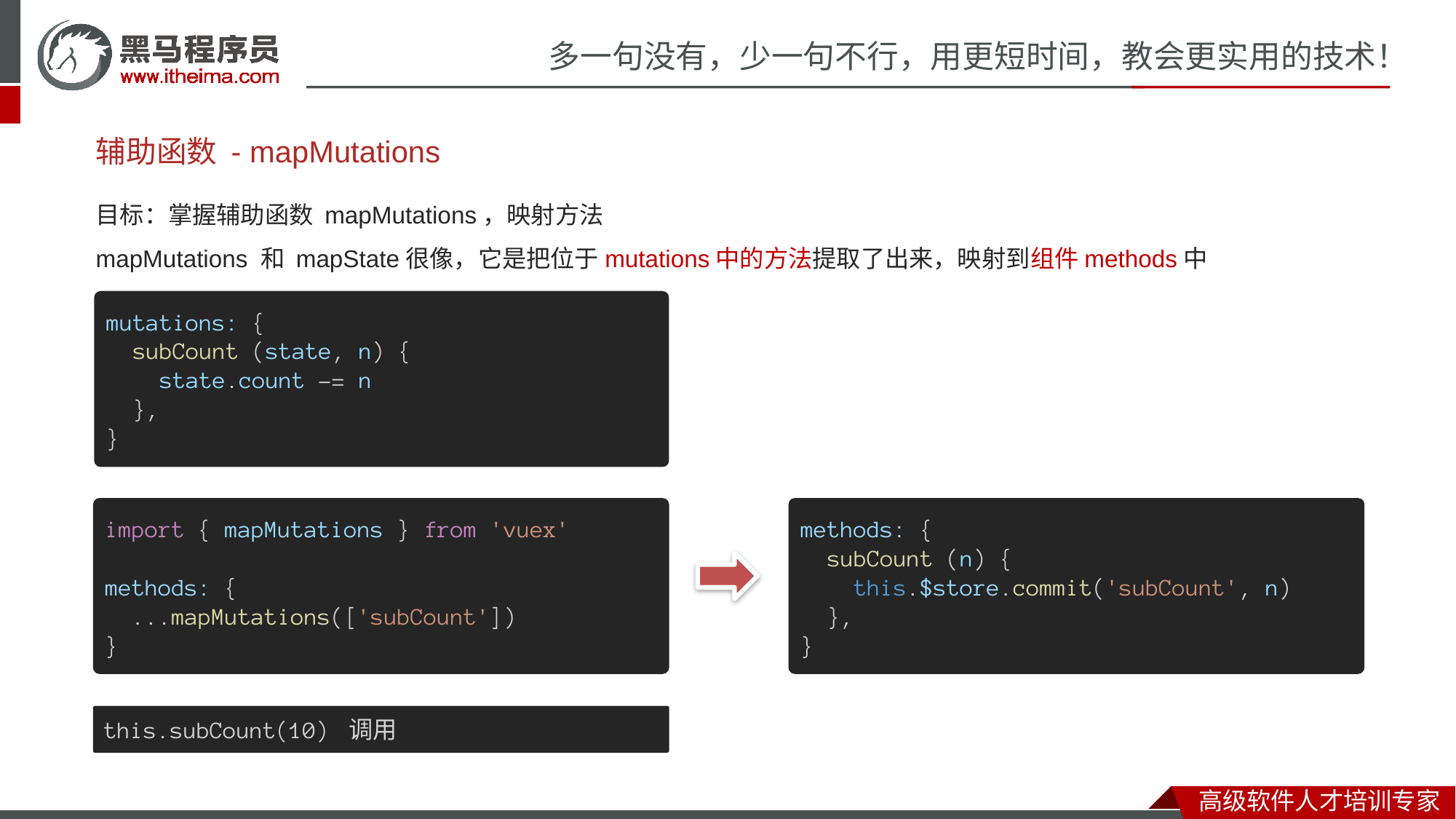

# 辅助函数 - mapMutations
目标：掌握辅助函数 mapMutations，映射方法
mapMutations 和 mapState很像，它是把位于mutations中的方法提取了出来，映射到组件methods中
mutations: {
  subCount (state, n) {
    state.count -= n
  },
}

import { mapMutations } from 'vuex'

methods: {
  ...mapMutations(['subCount'])
}

methods: {
  subCount (n) {
    this.$store.commit('subCount', n)
  },
}

this.subCount(10) 调用